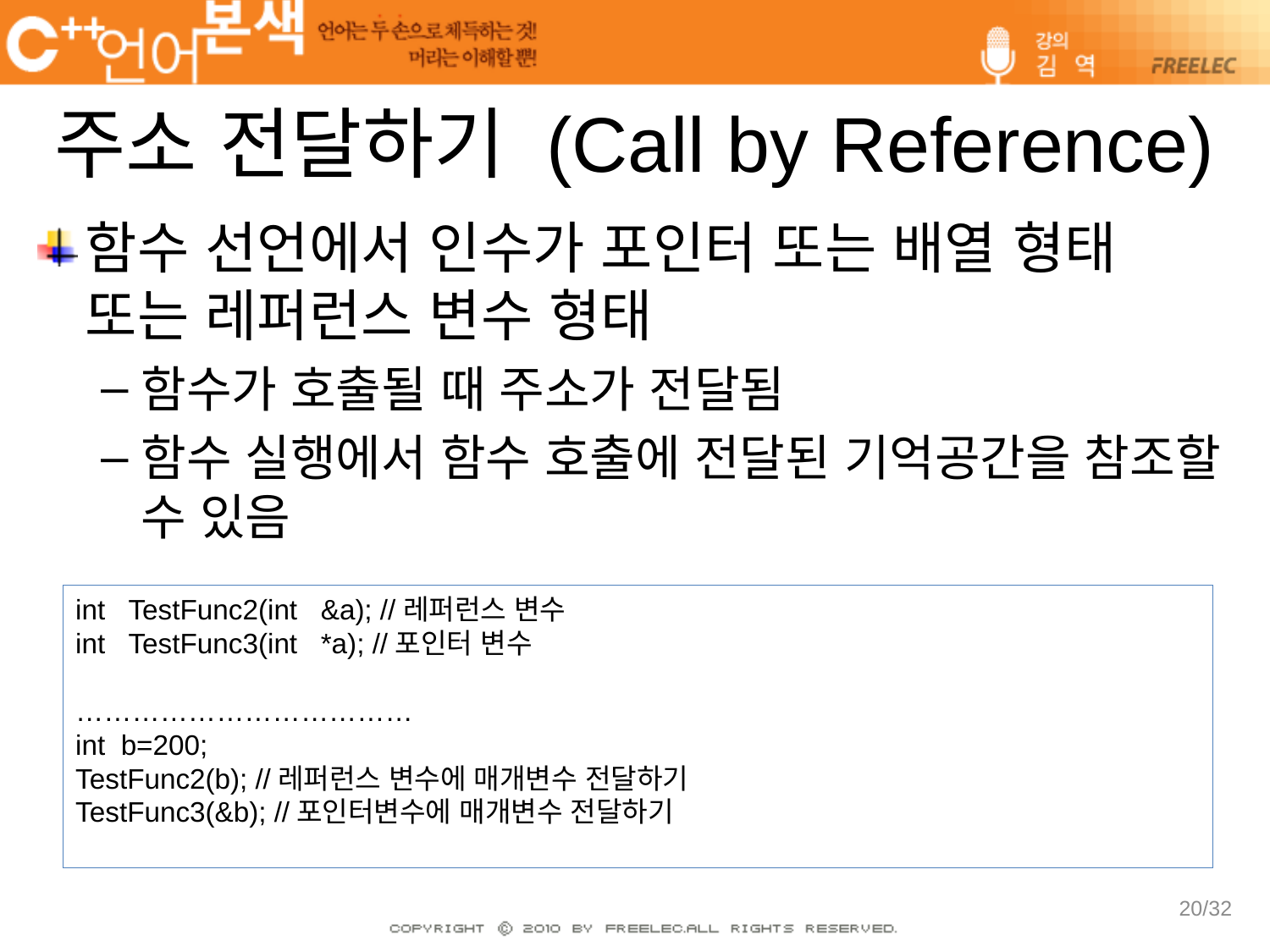

# 주소 전달하기 (Call by Reference)
함수 선언에서 인수가 포인터 또는 배열 형태 또는 레퍼런스 변수 형태
함수가 호출될 때 주소가 전달됨
함수 실행에서 함수 호출에 전달된 기억공간을 참조할 수 있음
int   TestFunc2(int   &a); //레퍼런스 변수
int   TestFunc3(int   *a); //포인터 변수

………………………………
int  b=200;
TestFunc2(b); //레퍼런스 변수에 매개변수 전달하기
TestFunc3(&b); //포인터변수에 매개변수 전달하기

20/32